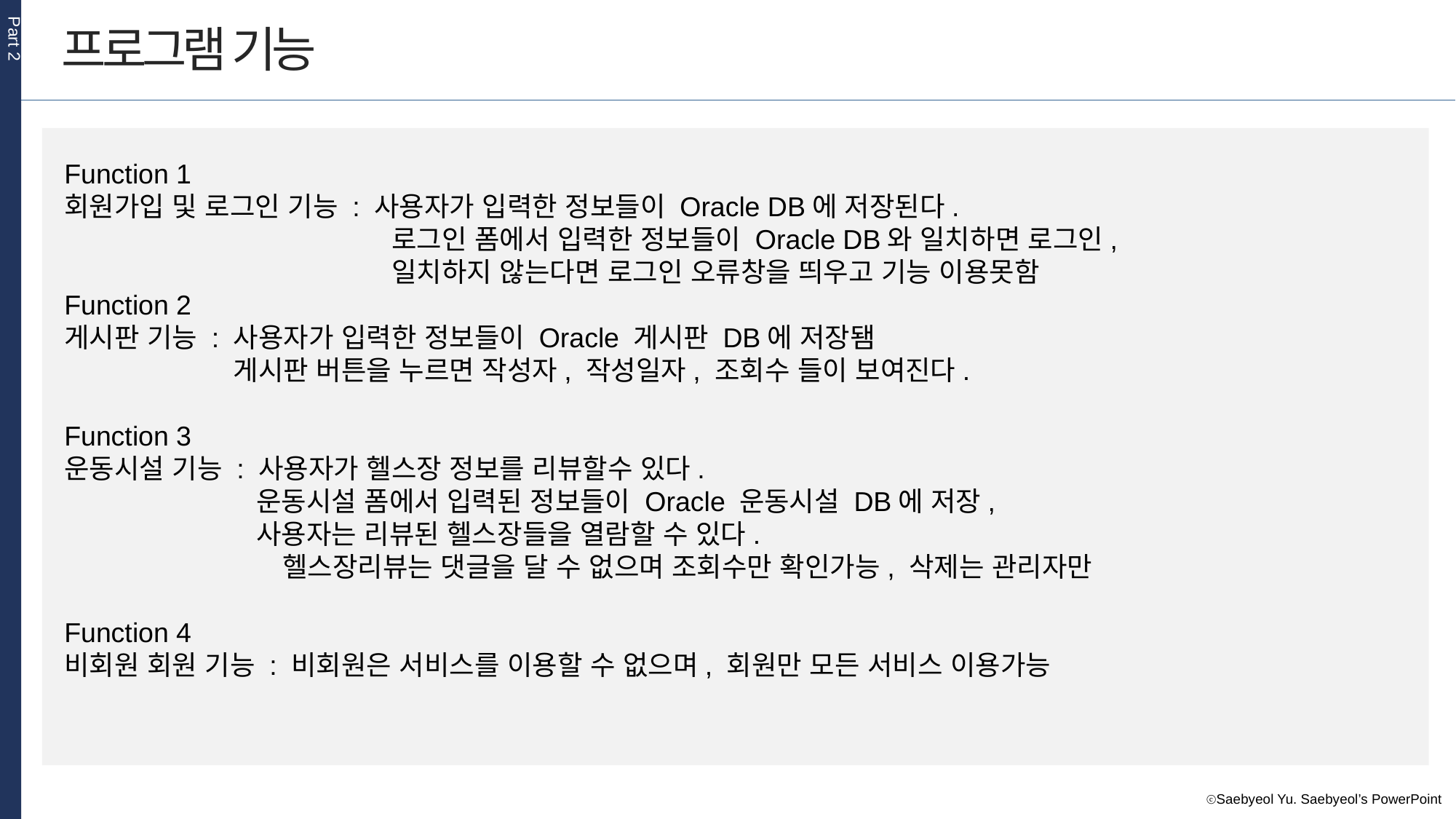

Part 2
프로그램 기능

Function 1
회원가입 및 로그인 기능 : 사용자가 입력한 정보들이 Oracle DB에 저장된다.
			로그인 폼에서 입력한 정보들이 Oracle DB와 일치하면 로그인,
			일치하지 않는다면 로그인 오류창을 띄우고 기능 이용못함
Function 2
게시판 기능 : 사용자가 입력한 정보들이 Oracle 게시판 DB에 저장됌
	       게시판 버튼을 누르면 작성자, 작성일자, 조회수 들이 보여진다.

Function 3
운동시설 기능 : 사용자가 헬스장 정보를 리뷰할수 있다.
	          운동시설 폼에서 입력된 정보들이 Oracle 운동시설 DB에 저장,
	          사용자는 리뷰된 헬스장들을 열람할 수 있다.
		헬스장리뷰는 댓글을 달 수 없으며 조회수만 확인가능, 삭제는 관리자만

Function 4
비회원 회원 기능 : 비회원은 서비스를 이용할 수 없으며, 회원만 모든 서비스 이용가능

Function 2
Step 3
Step 4